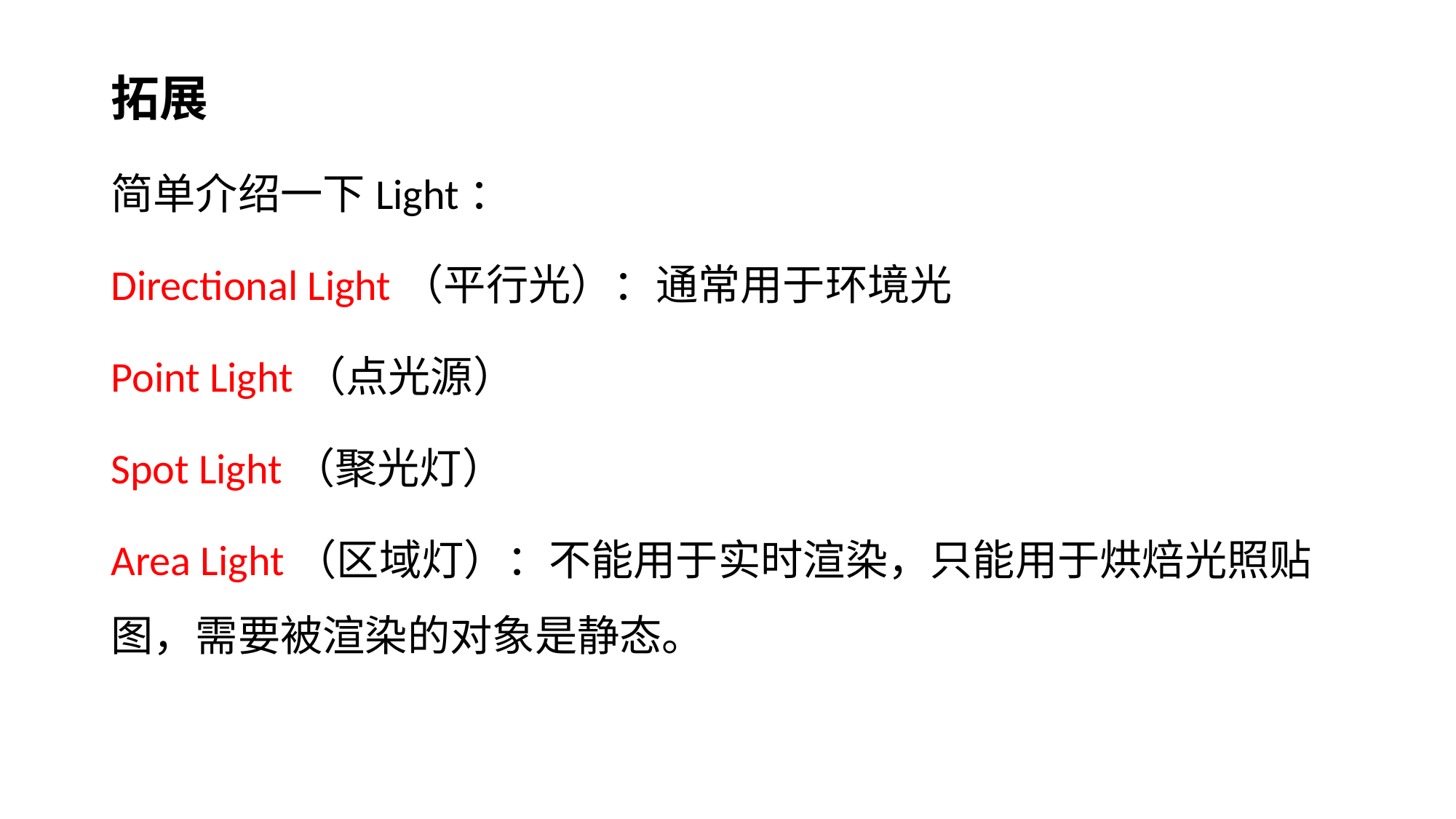

拓展
简单介绍一下Light：
Directional Light（平行光）：通常用于环境光
Point Light（点光源）
Spot Light（聚光灯）
Area Light（区域灯）：不能用于实时渲染，只能用于烘焙光照贴图，需要被渲染的对象是静态。